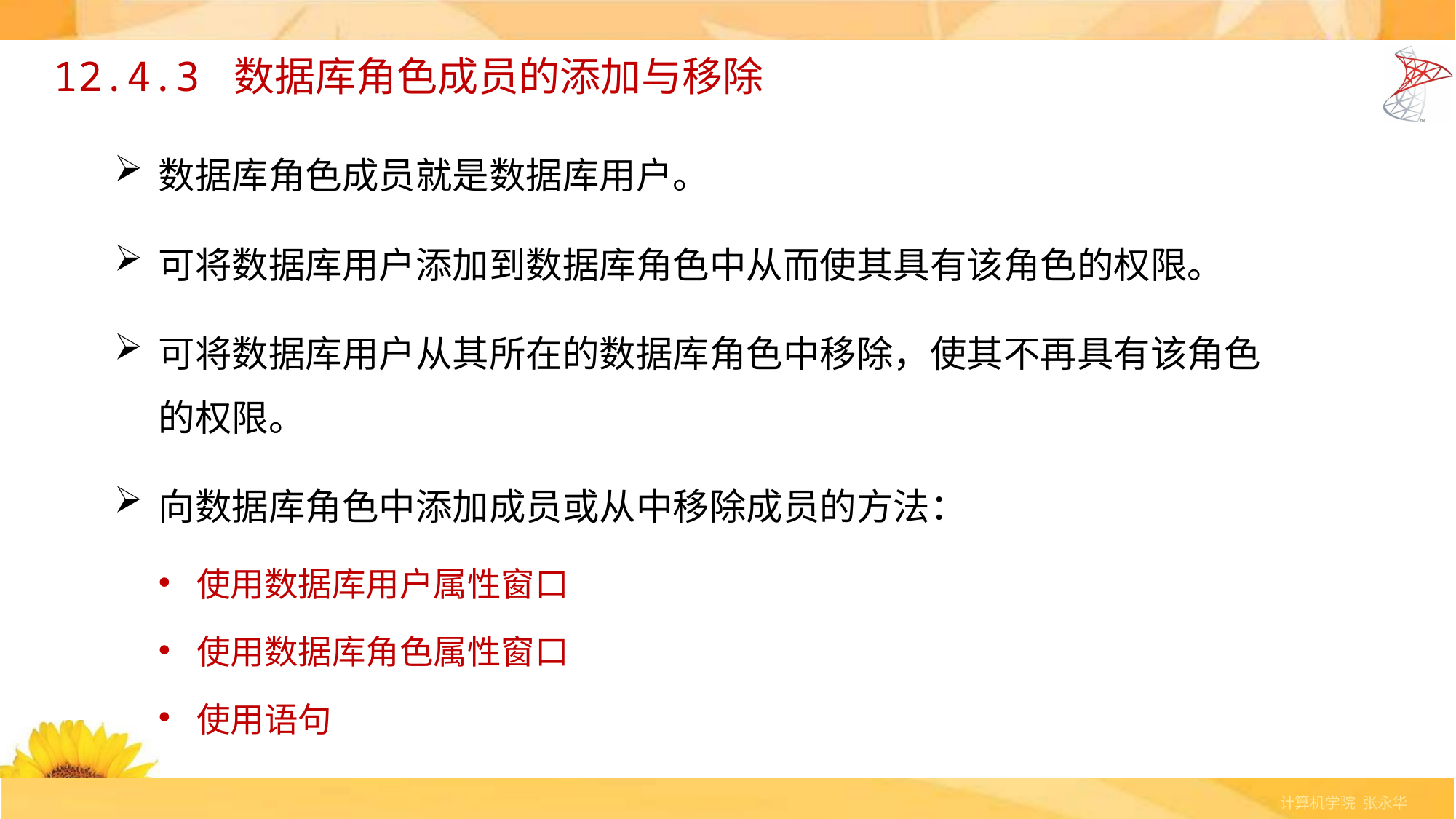

# 12.4.3 数据库角色成员的添加与移除
数据库角色成员就是数据库用户。
可将数据库用户添加到数据库角色中从而使其具有该角色的权限。
可将数据库用户从其所在的数据库角色中移除，使其不再具有该角色的权限。
向数据库角色中添加成员或从中移除成员的方法：
使用数据库用户属性窗口
使用数据库角色属性窗口
使用语句